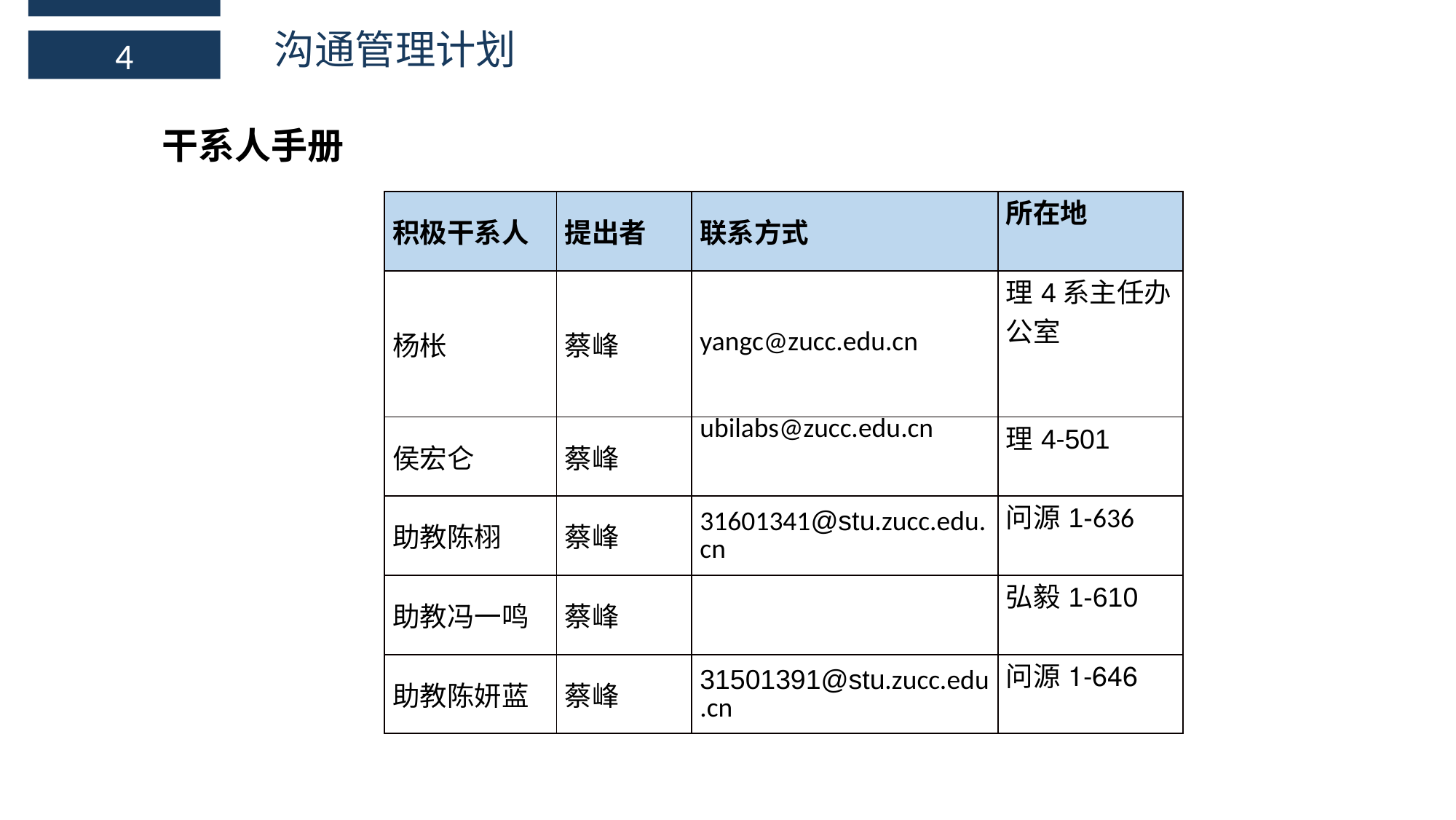

沟通管理计划
4
干系人手册
| 积极干系人 | 提出者 | 联系方式 | 所在地 |
| --- | --- | --- | --- |
| 杨枨 | 蔡峰 | yangc@zucc.edu.cn | 理4系主任办公室 |
| 侯宏仑 | 蔡峰 | ubilabs@zucc.edu.cn | 理4-501 |
| 助教陈栩 | 蔡峰 | 31601341@stu.zucc.edu.cn | 问源1-636 |
| 助教冯一鸣 | 蔡峰 |  | 弘毅1-610 |
| 助教陈妍蓝 | 蔡峰 | 31501391@stu.zucc.edu.cn | 问源1-646 |